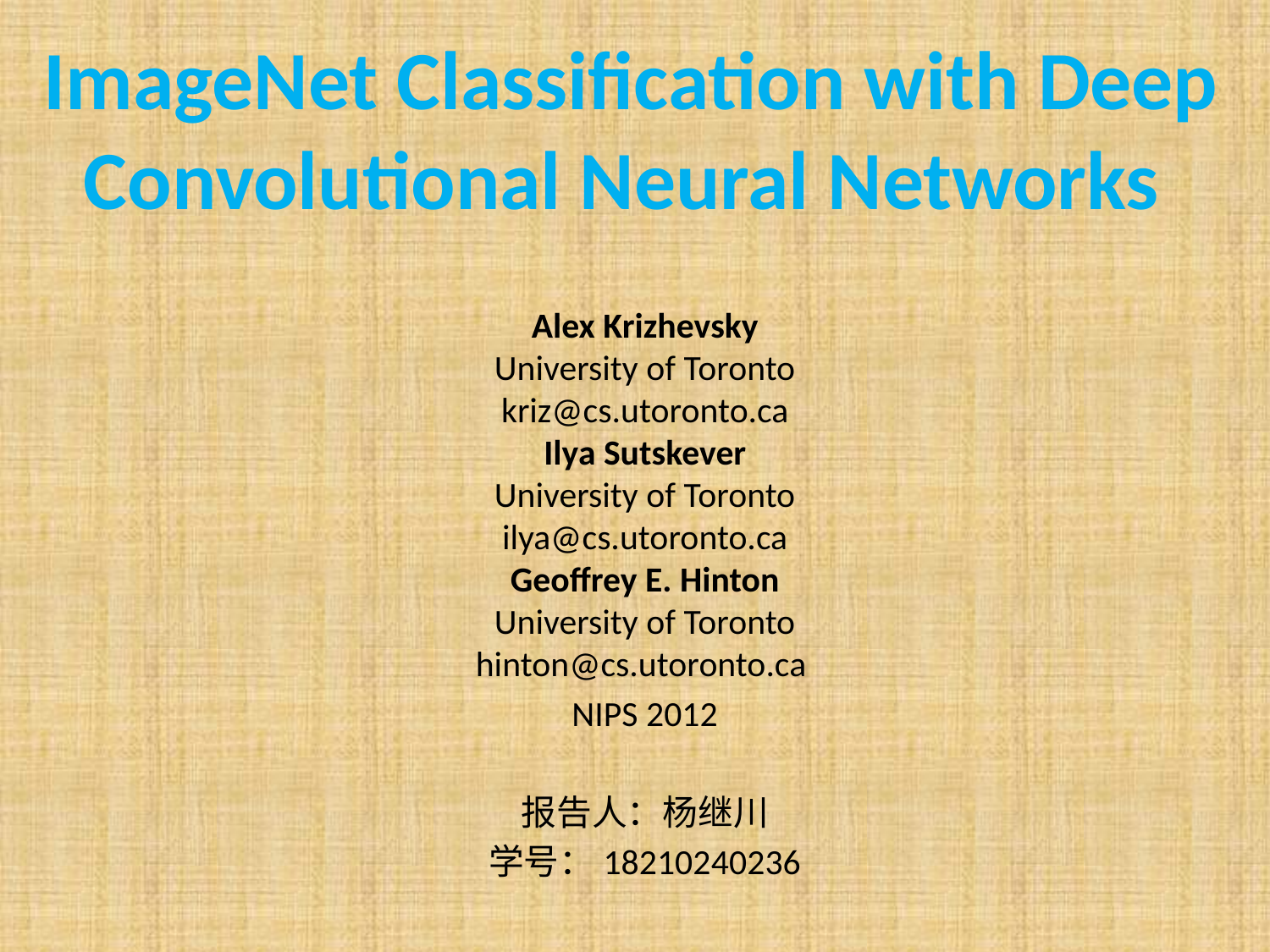

# ImageNet Classification with Deep Convolutional Neural Networks
Alex Krizhevsky
University of Toronto
kriz@cs.utoronto.ca
Ilya Sutskever
University of Toronto
ilya@cs.utoronto.ca
Geoffrey E. Hinton
University of Toronto
hinton@cs.utoronto.ca
NIPS 2012

报告人：杨继川
学号：18210240236